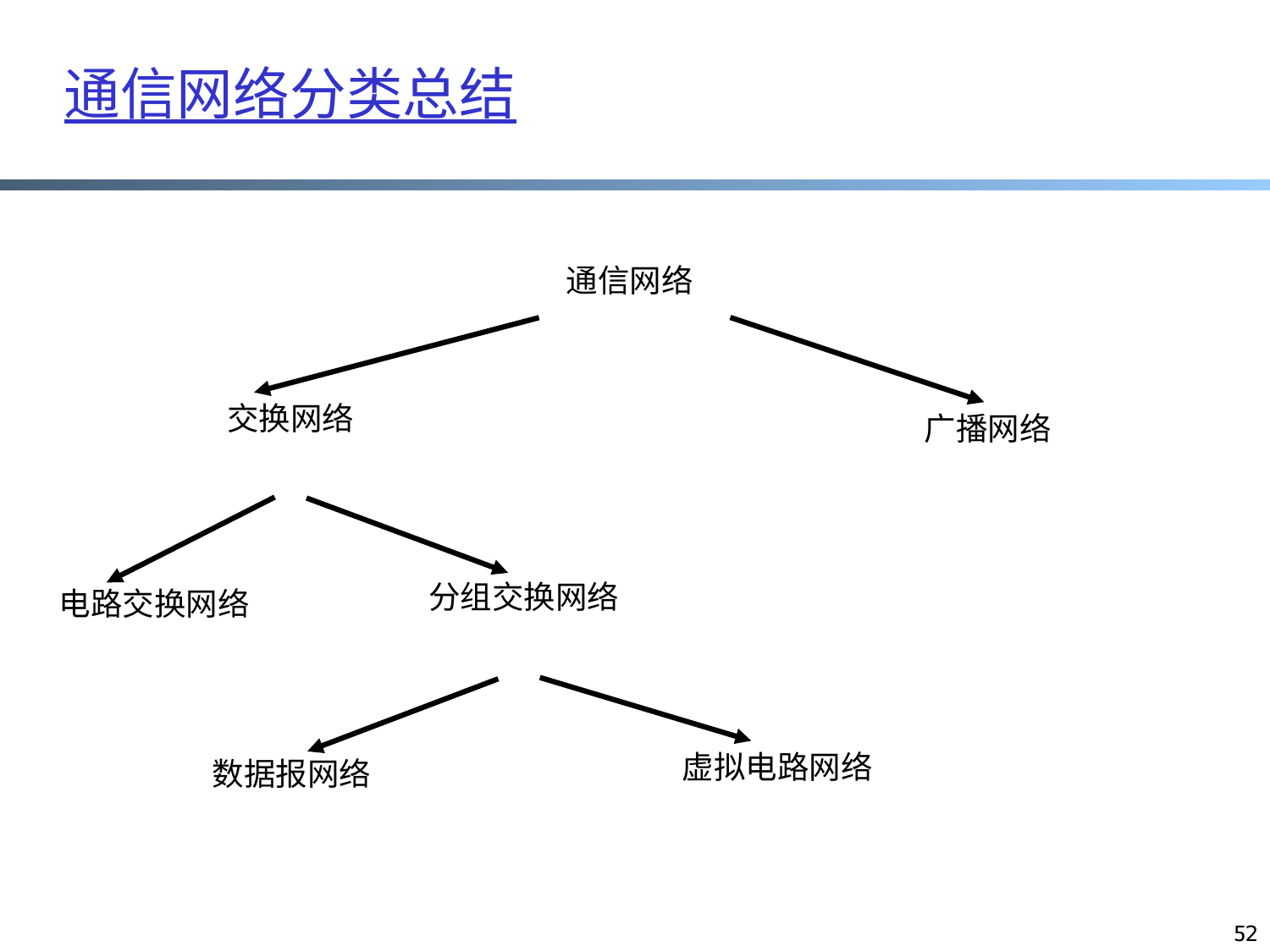

通信网络分类总结
通信网络

交换网络
广播网络

分组交换网络

虚拟电路网络
数据报网络
电路交换网络
52